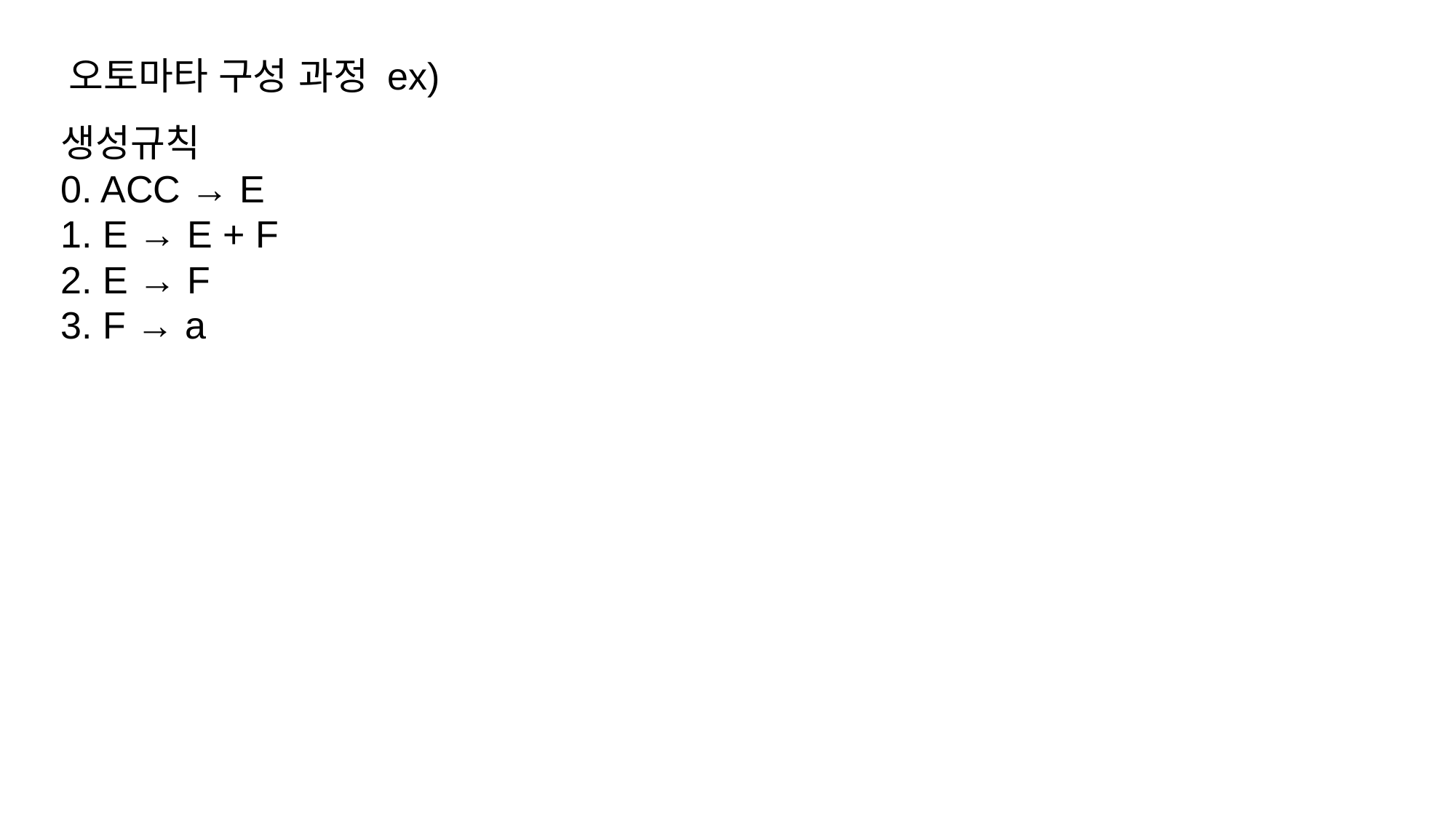

오토마타 구성 과정 ex)
생성규칙
0. ACC → E
1. E → E + F
2. E → F
3. F → a